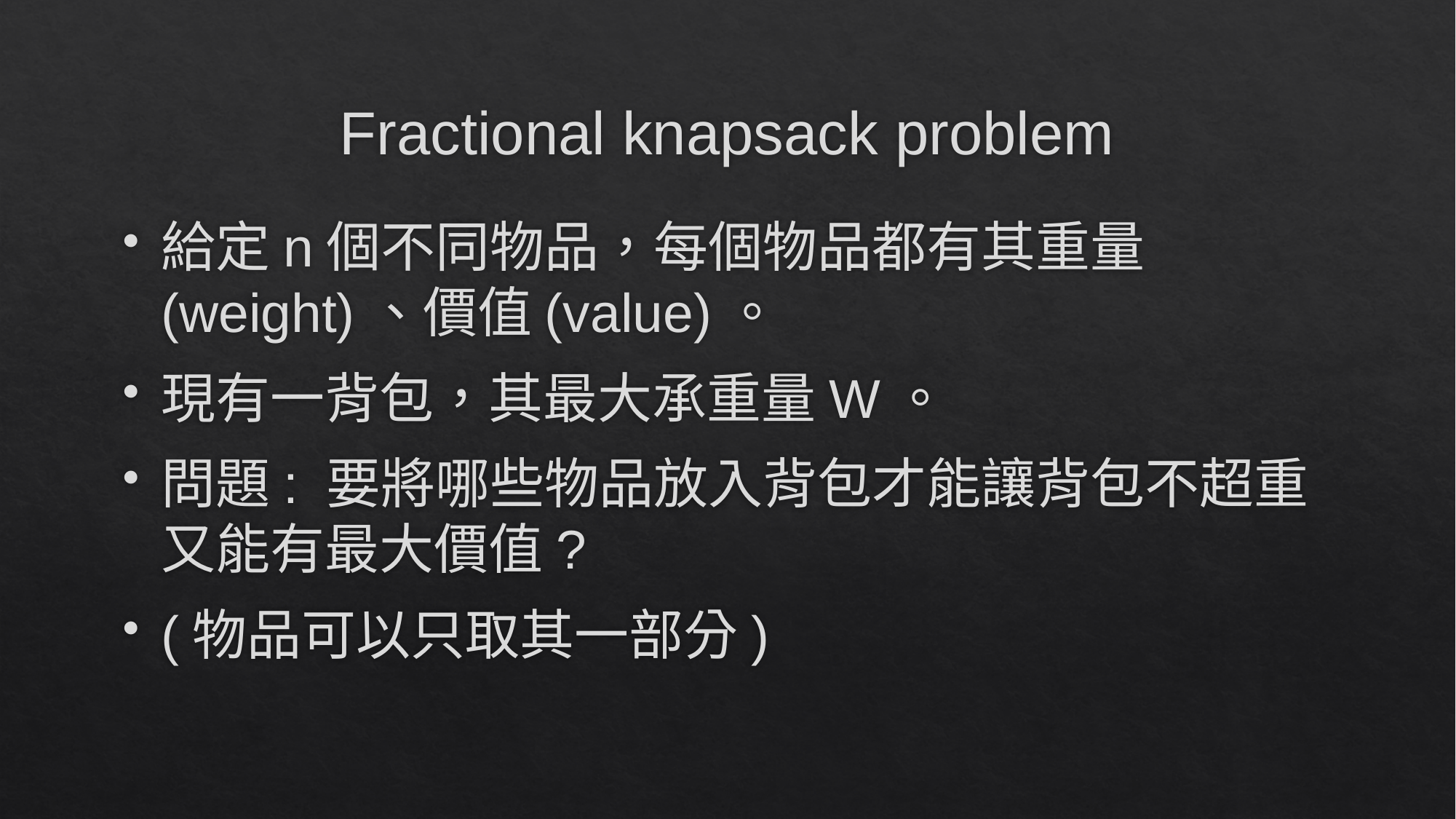

# Fractional knapsack problem
給定n個不同物品，每個物品都有其重量(weight)、價值(value)。
現有一背包，其最大承重量W。
問題: 要將哪些物品放入背包才能讓背包不超重又能有最大價值?
(物品可以只取其一部分)